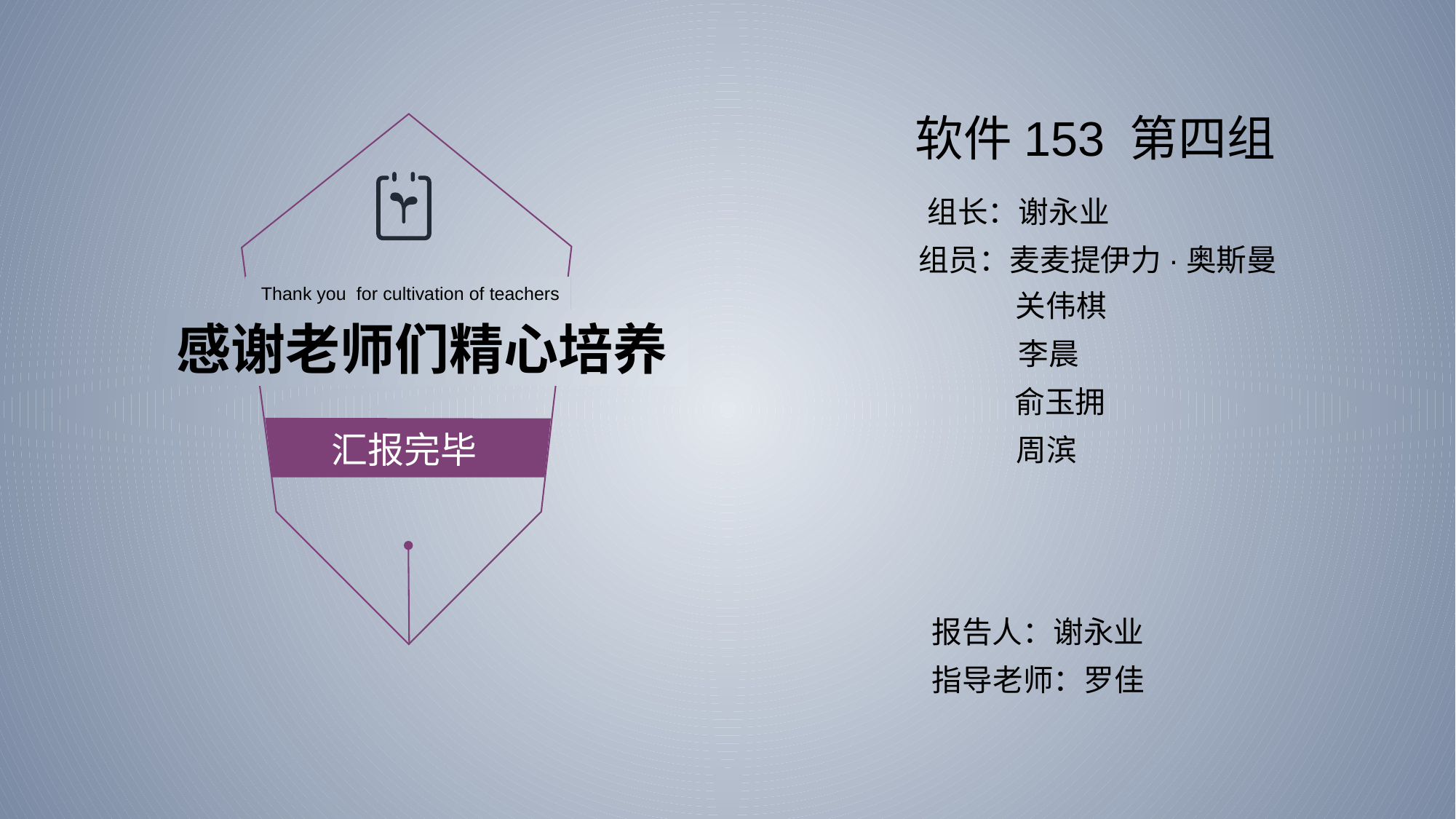

软件153 第四组

 Thank you  for cultivation of teachers
感谢老师们精心培养

汇报完毕

组长：谢永业
组员：麦麦提伊力·奥斯曼
关伟棋
李晨
俞玉拥
周滨
报告人：谢永业
指导老师：罗佳